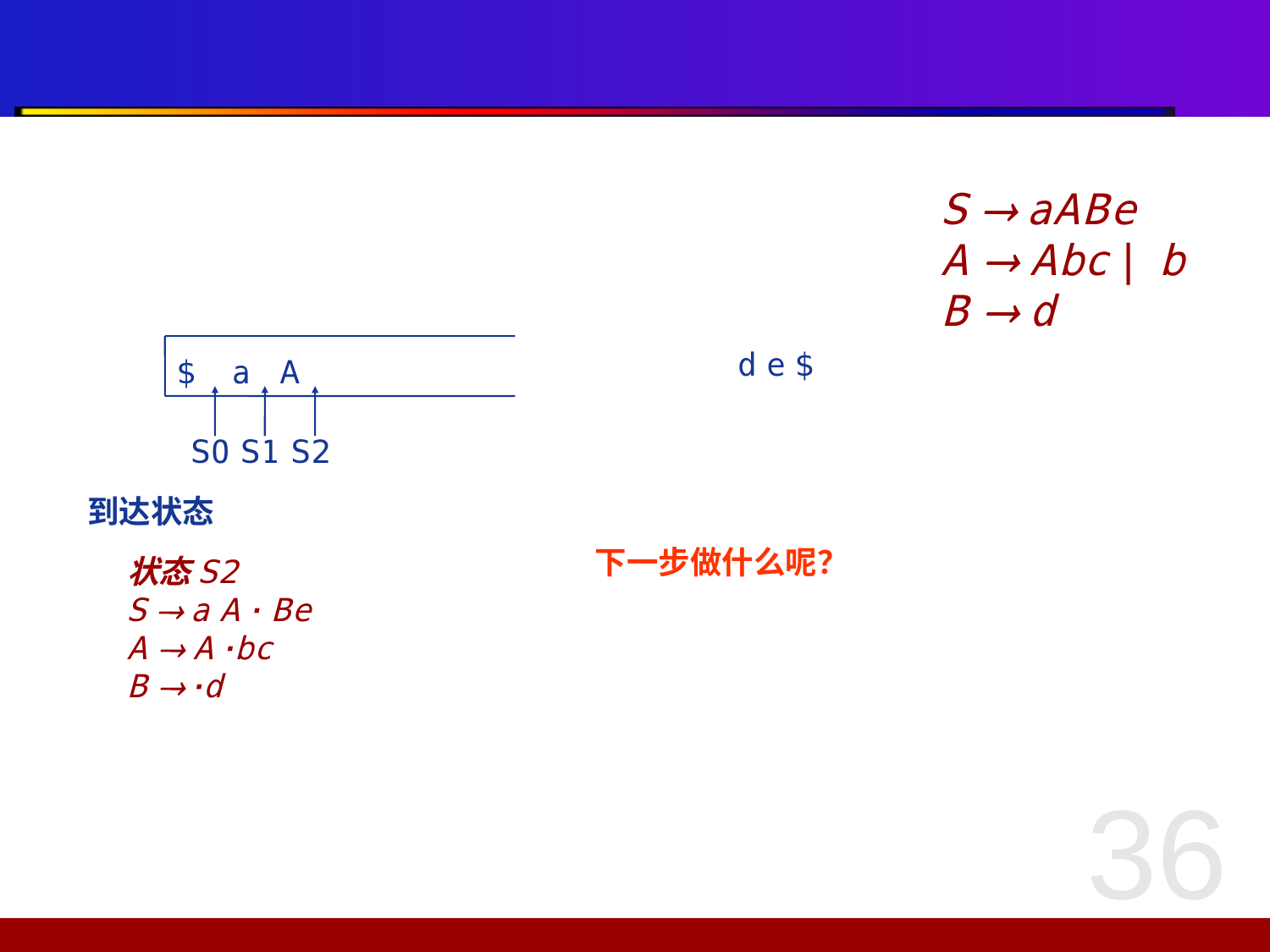

#
S → aABe
A → Abc | b
B → d

         d e $
$
a
A

S0
S1
S2
到达状态
下一步做什么呢？
状态S2
S → a A · Be
A → A ·bc
B → ·d
36